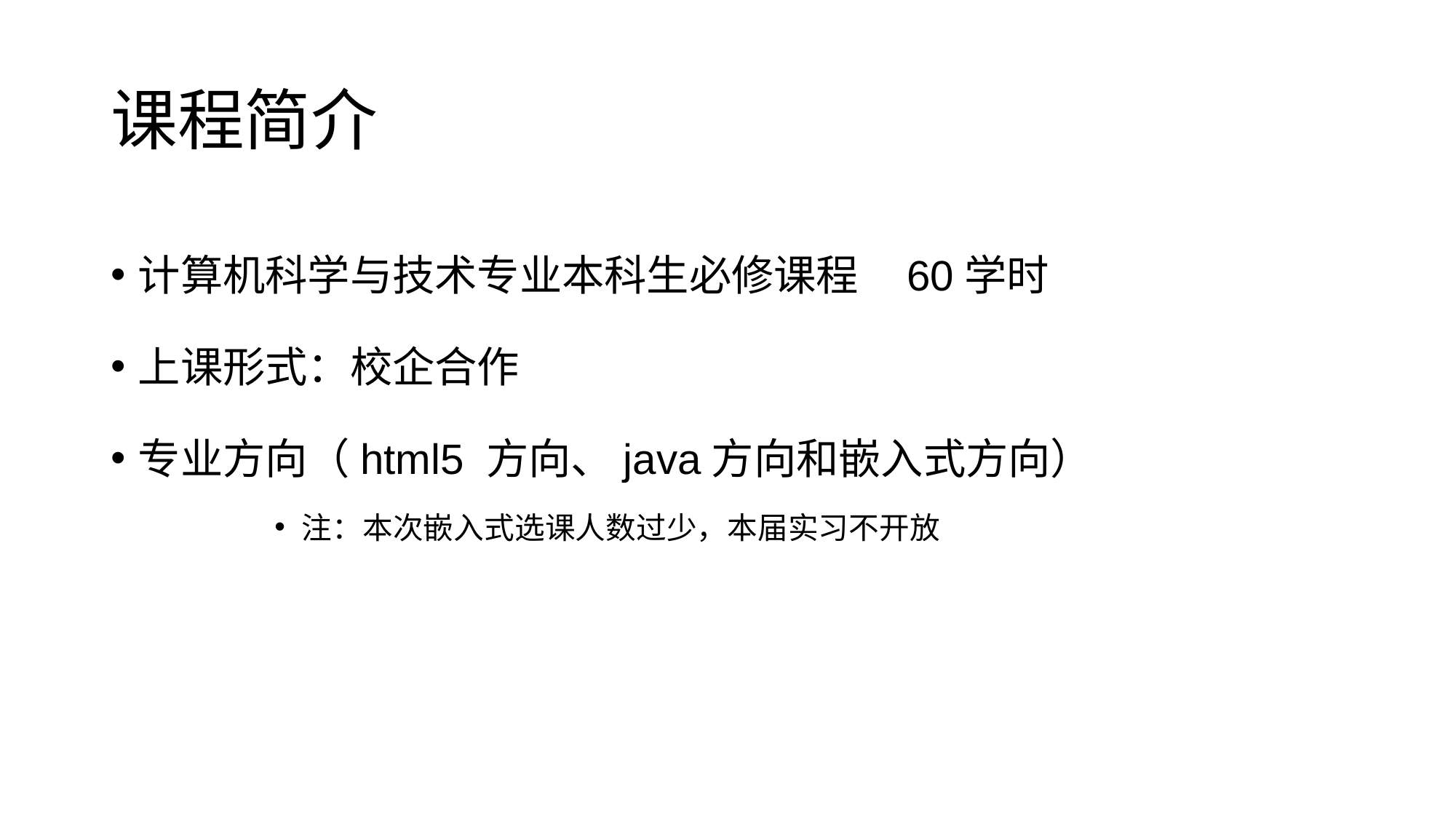

# 课程简介
计算机科学与技术专业本科生必修课程    60学时
上课形式：校企合作
专业方向（html5 方向、java方向和嵌入式方向）
注：本次嵌入式选课人数过少，本届实习不开放